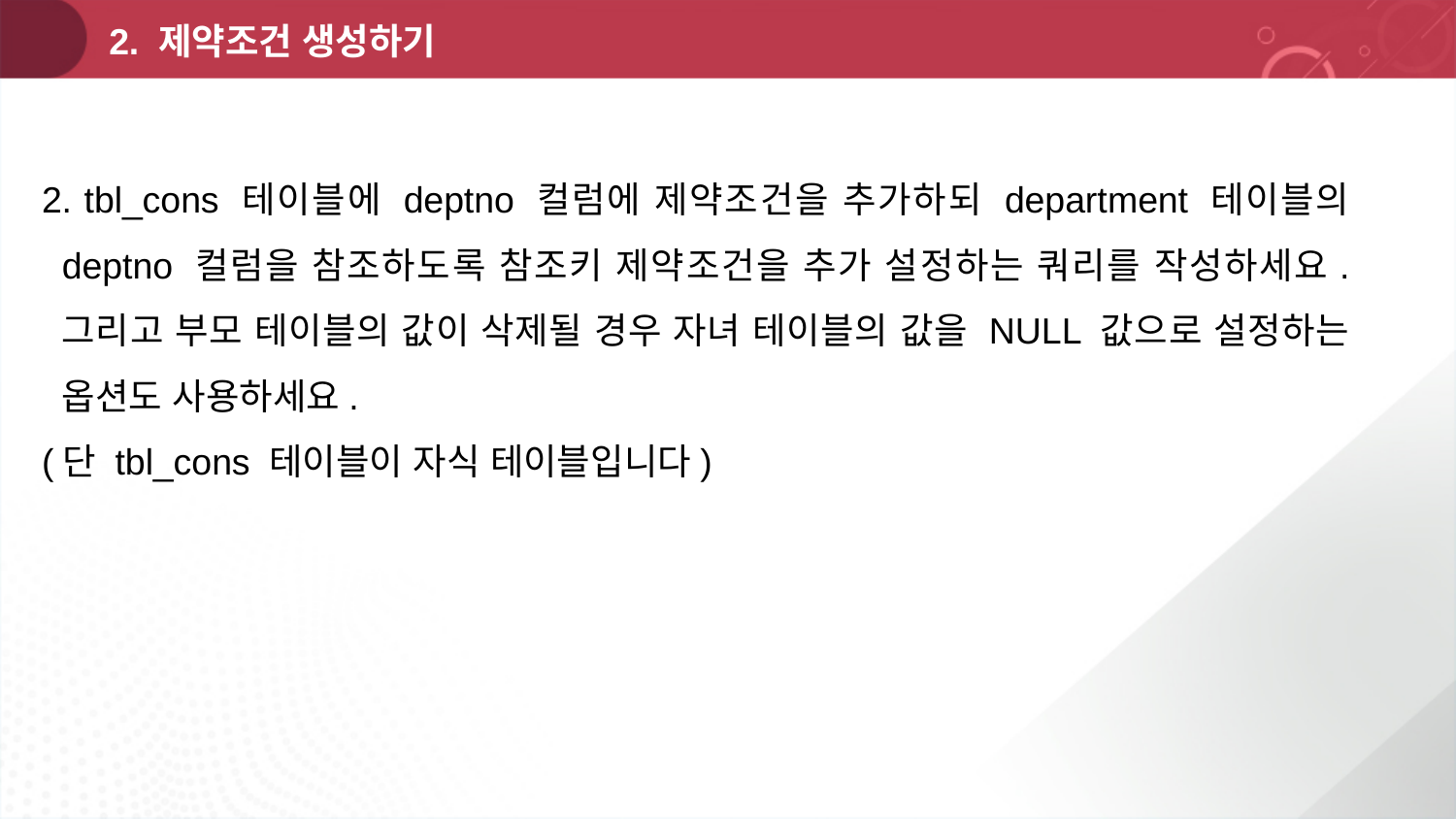

2. 제약조건 생성하기
2. tbl_cons 테이블에 deptno 컬럼에 제약조건을 추가하되 department 테이블의 deptno 컬럼을 참조하도록 참조키 제약조건을 추가 설정하는 쿼리를 작성하세요. 그리고 부모 테이블의 값이 삭제될 경우 자녀 테이블의 값을 NULL 값으로 설정하는 옵션도 사용하세요.
(단 tbl_cons 테이블이 자식 테이블입니다)